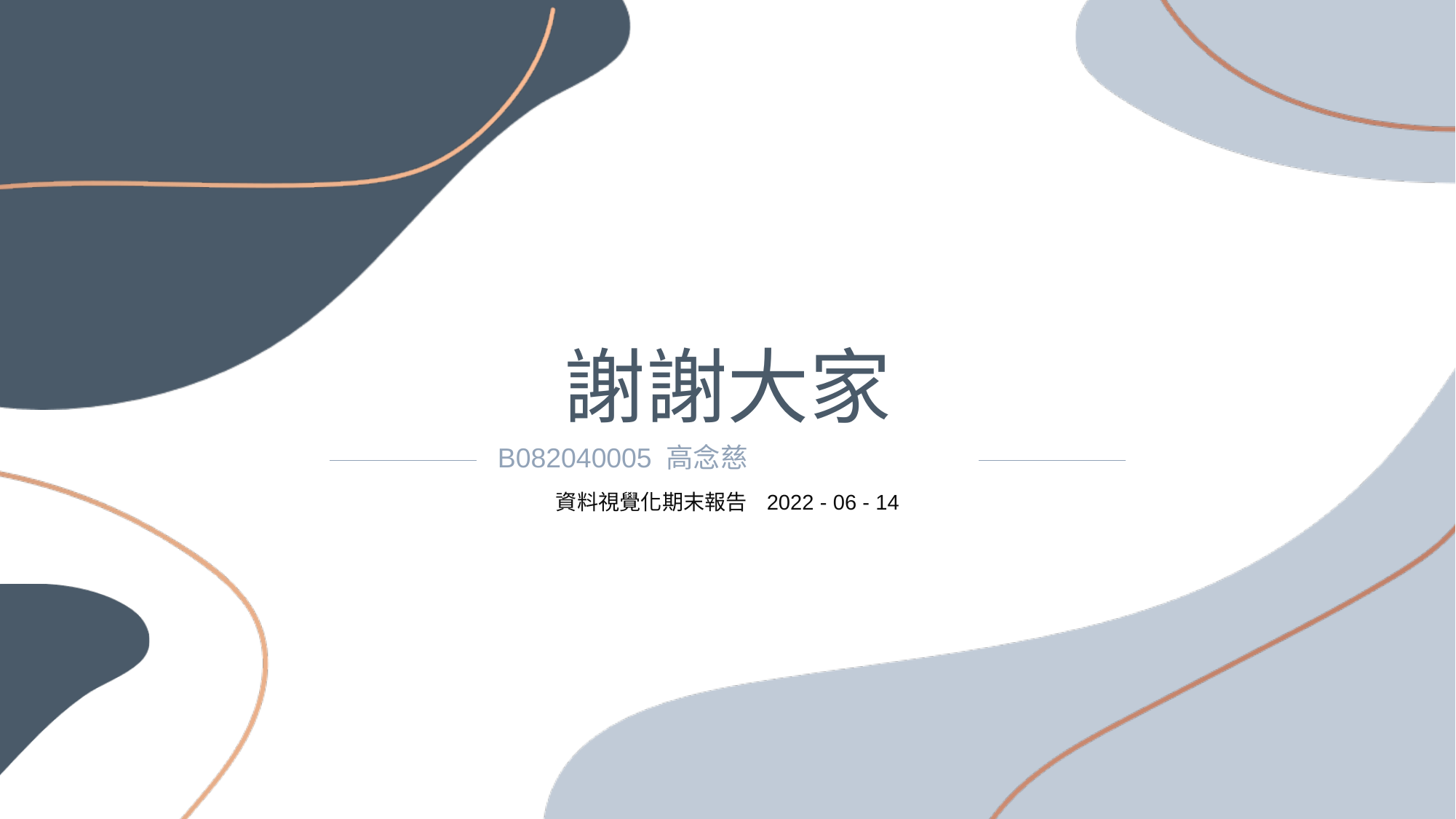

謝謝大家
B082040005 高念慈
資料視覺化期末報告   2022 - 06 - 14